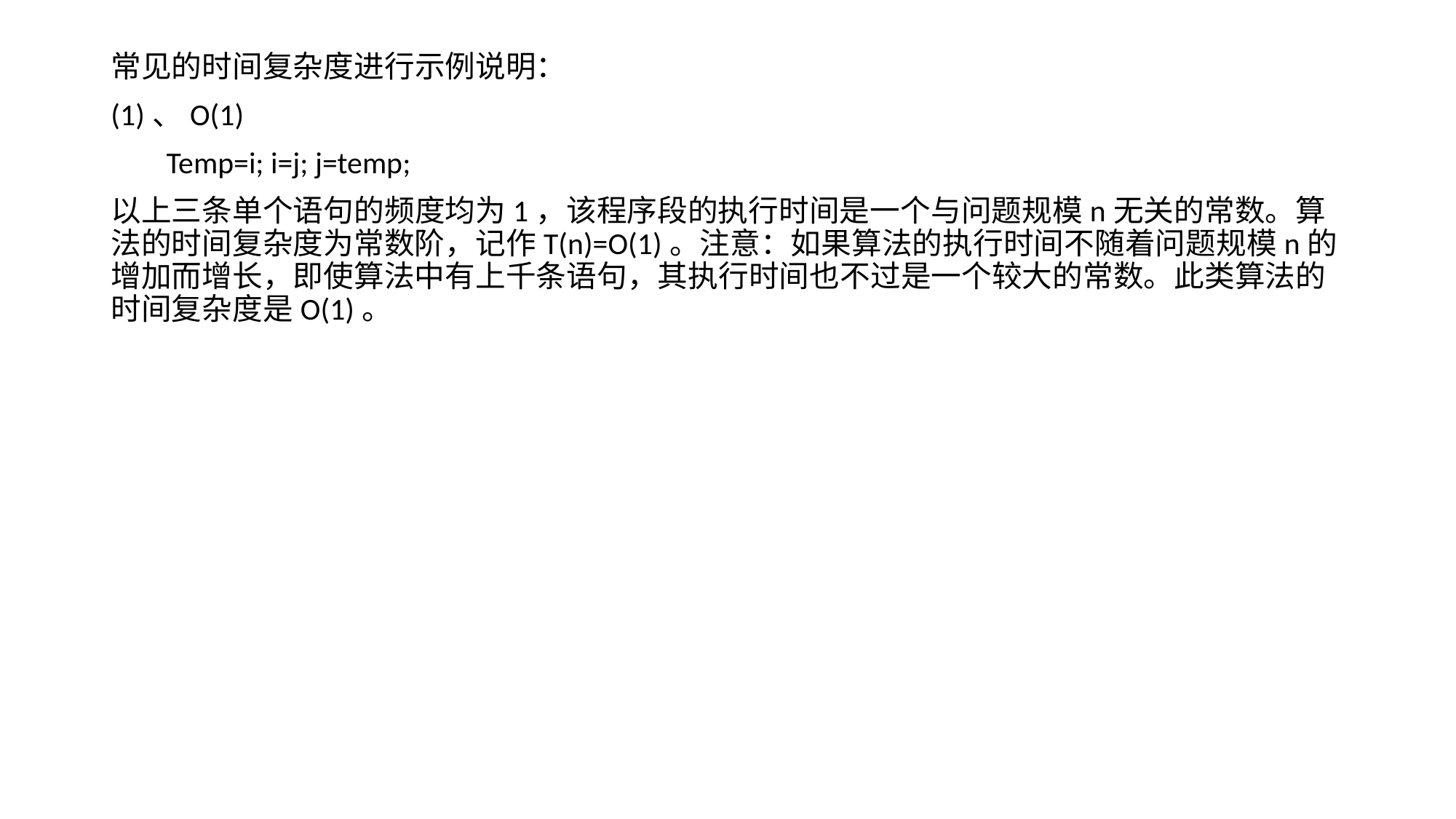

常见的时间复杂度进行示例说明：
(1)、O(1)
        Temp=i; i=j; j=temp;
以上三条单个语句的频度均为1，该程序段的执行时间是一个与问题规模n无关的常数。算法的时间复杂度为常数阶，记作T(n)=O(1)。注意：如果算法的执行时间不随着问题规模n的增加而增长，即使算法中有上千条语句，其执行时间也不过是一个较大的常数。此类算法的时间复杂度是O(1)。